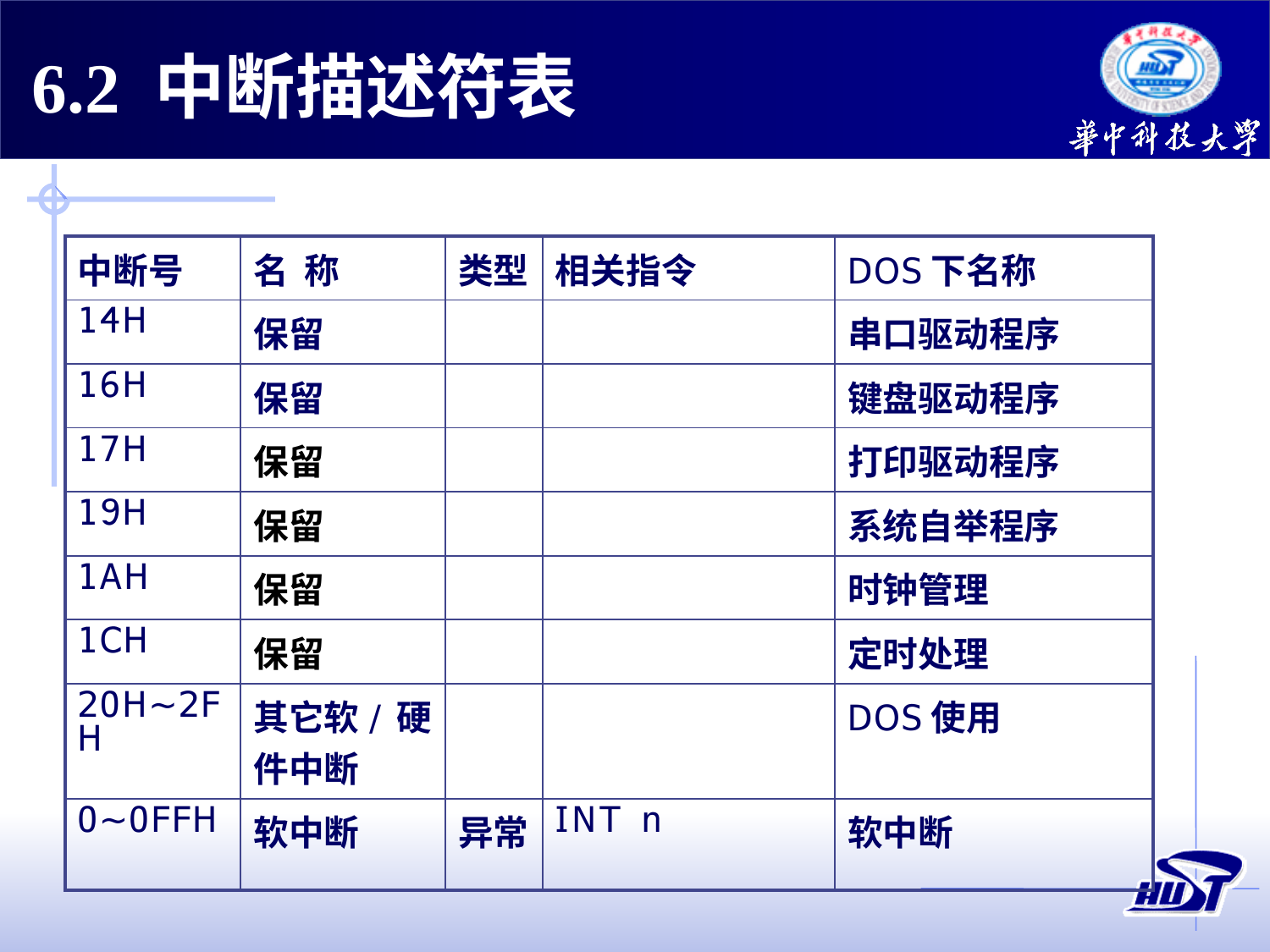

6.2 中断描述符表
| 中断号 | 名 称 | 类型 | 相关指令 | DOS下名称 |
| --- | --- | --- | --- | --- |
| 14H | 保留 |  |  | 串口驱动程序 |
| 16H | 保留 |  |  | 键盘驱动程序 |
| 17H | 保留 |  |  | 打印驱动程序 |
| 19H | 保留 |  |  | 系统自举程序 |
| 1AH | 保留 |  |  | 时钟管理 |
| 1CH | 保留 |  |  | 定时处理 |
| 20H~2FH | 其它软/硬件中断 |  |  | DOS使用 |
| 0~0FFH | 软中断 | 异常 | INT n | 软中断 |